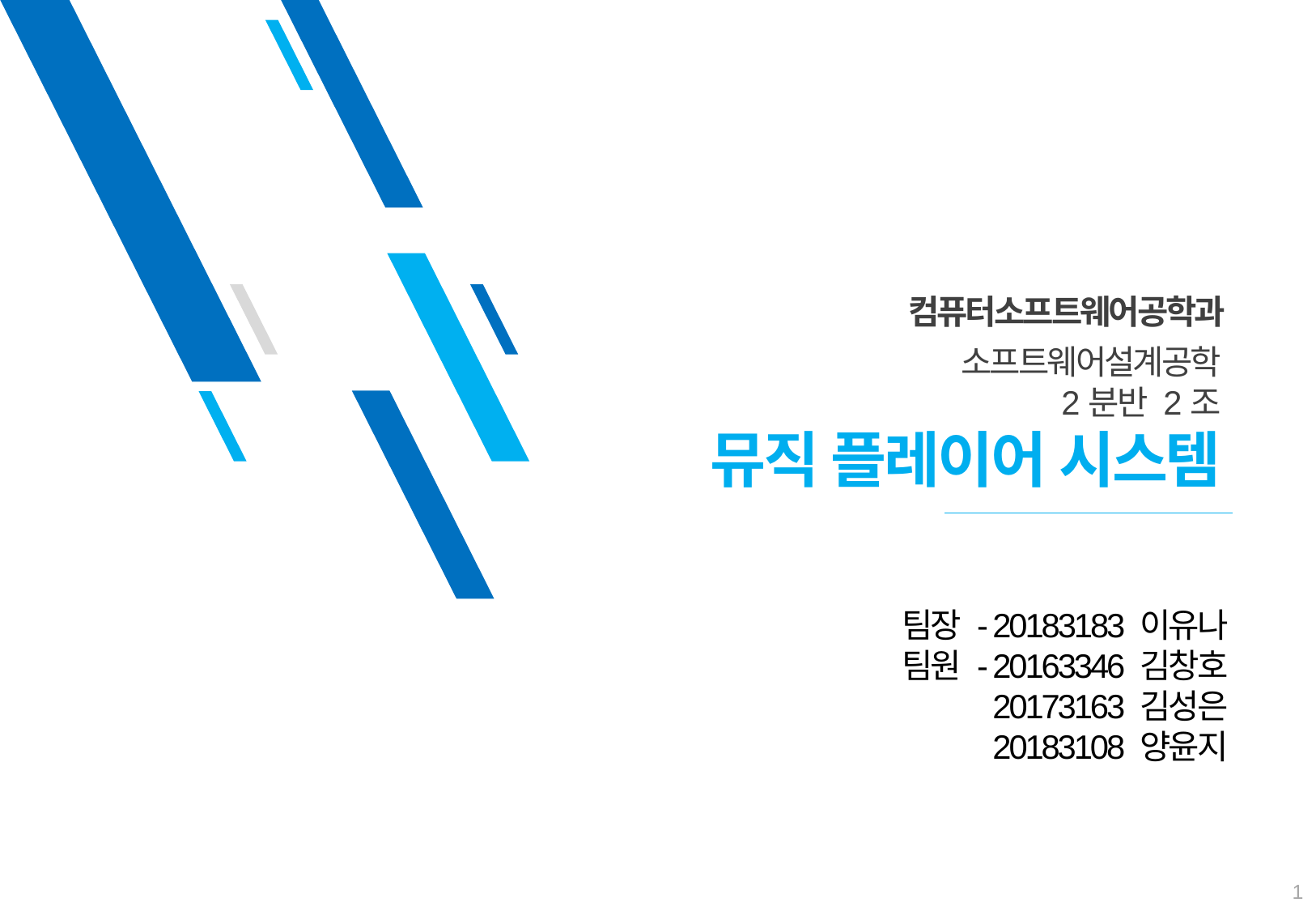

컴퓨터소프트웨어공학과

소프트웨어설계공학
2분반 2조
뮤직 플레이어 시스템

팀장 - 20183183 이유나
팀원 - 20163346 김창호
20173163 김성은
20183108 양윤지

1